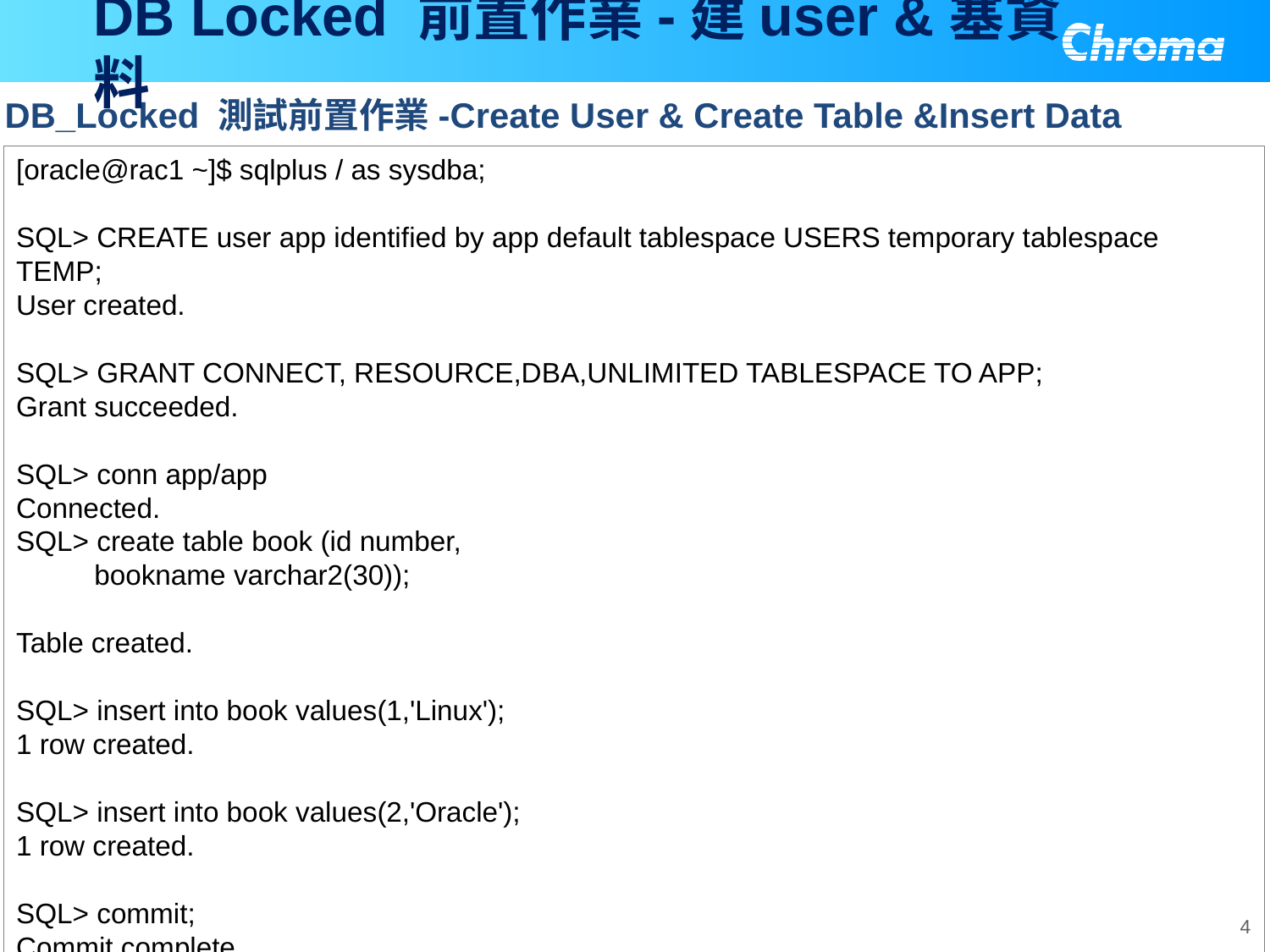

# DB Locked 前置作業-建user &塞資料
DB_Locked 測試前置作業-Create User & Create Table &Insert Data
[oracle@rac1 ~]$ sqlplus / as sysdba;

SQL> CREATE user app identified by app default tablespace USERS temporary tablespace TEMP;
User created.

SQL> GRANT CONNECT, RESOURCE,DBA,UNLIMITED TABLESPACE TO APP;
Grant succeeded.

SQL> conn app/app
Connected.
SQL> create table book (id number,
          bookname varchar2(30));

Table created.

SQL> insert into book values(1,'Linux');
1 row created.

SQL> insert into book values(2,'Oracle');
1 row created.

SQL> commit;
Commit complete.